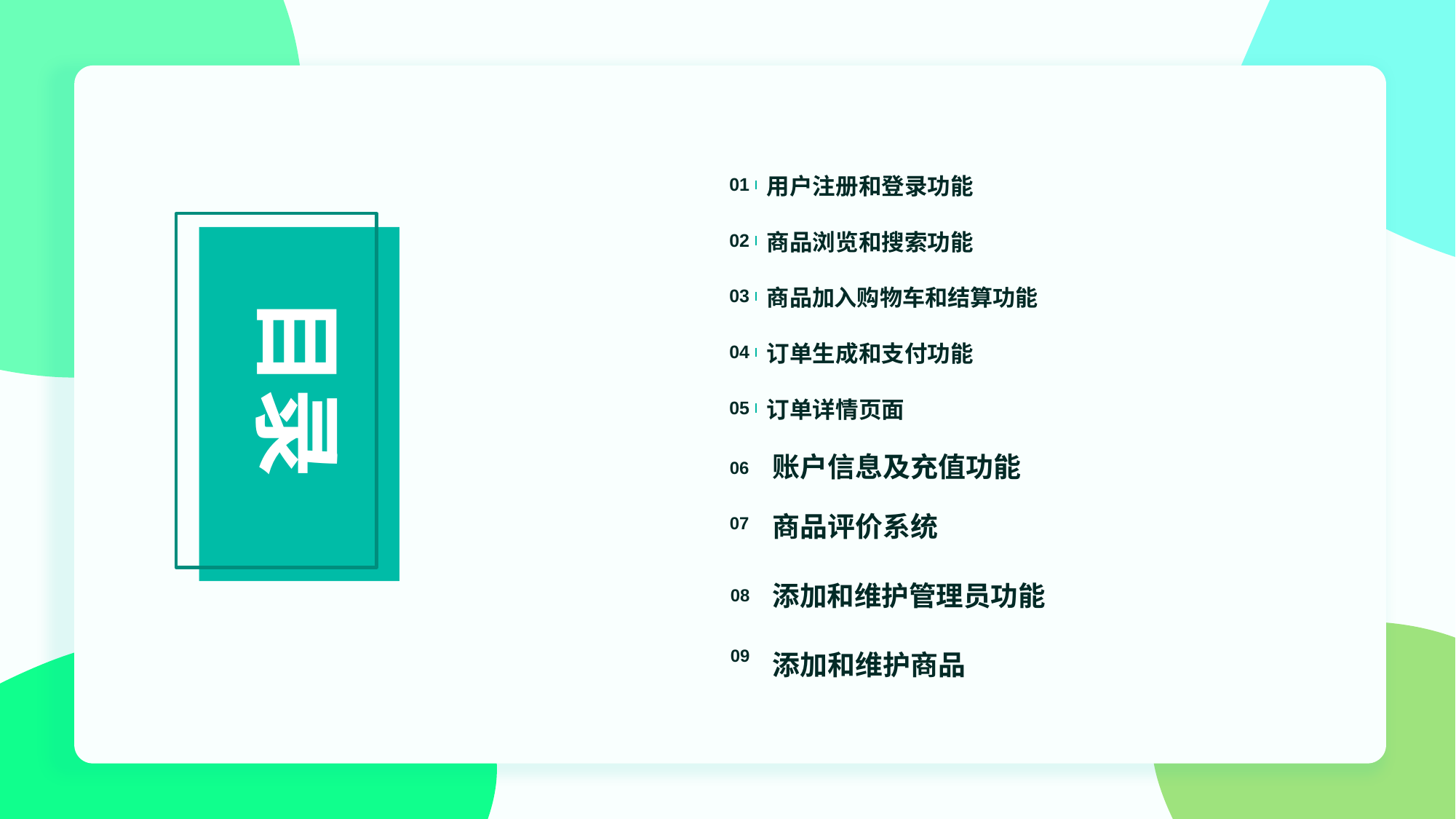

01
用户注册和登录功能

目录
02
商品浏览和搜索功能
03
商品加入购物车和结算功能
04
订单生成和支付功能
05
订单详情页面
账户信息及充值功能
06

07
商品评价系统
08
添加和维护管理员功能
09
添加和维护商品